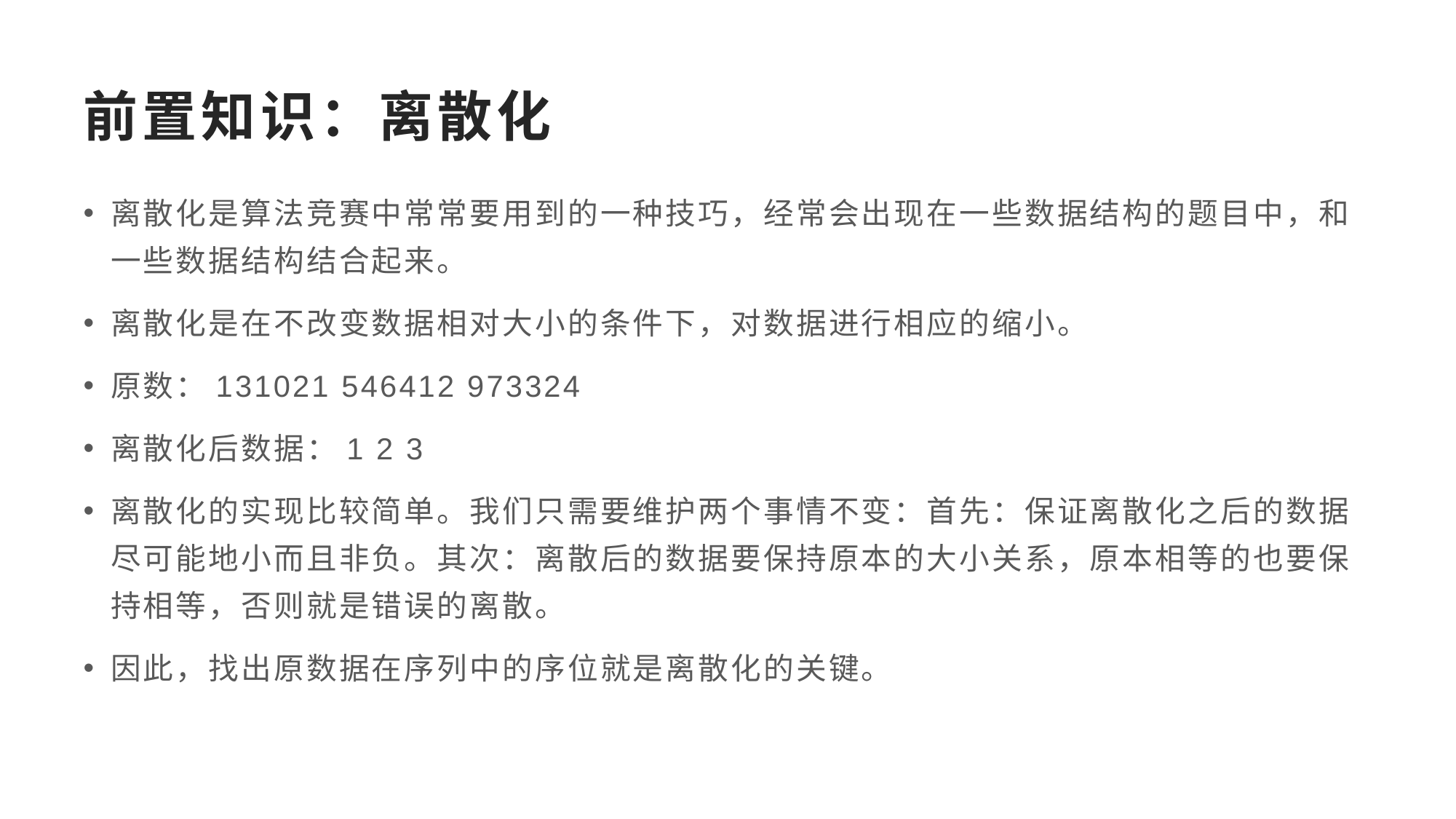

# 前置知识：离散化
离散化是算法竞赛中常常要用到的一种技巧，经常会出现在一些数据结构的题目中，和一些数据结构结合起来。
离散化是在不改变数据相对大小的条件下，对数据进行相应的缩小。
原数：131021 546412 973324
离散化后数据：1 2 3
离散化的实现比较简单。我们只需要维护两个事情不变：首先：保证离散化之后的数据尽可能地小而且非负。其次：离散后的数据要保持原本的大小关系，原本相等的也要保持相等，否则就是错误的离散。
因此，找出原数据在序列中的序位就是离散化的关键。